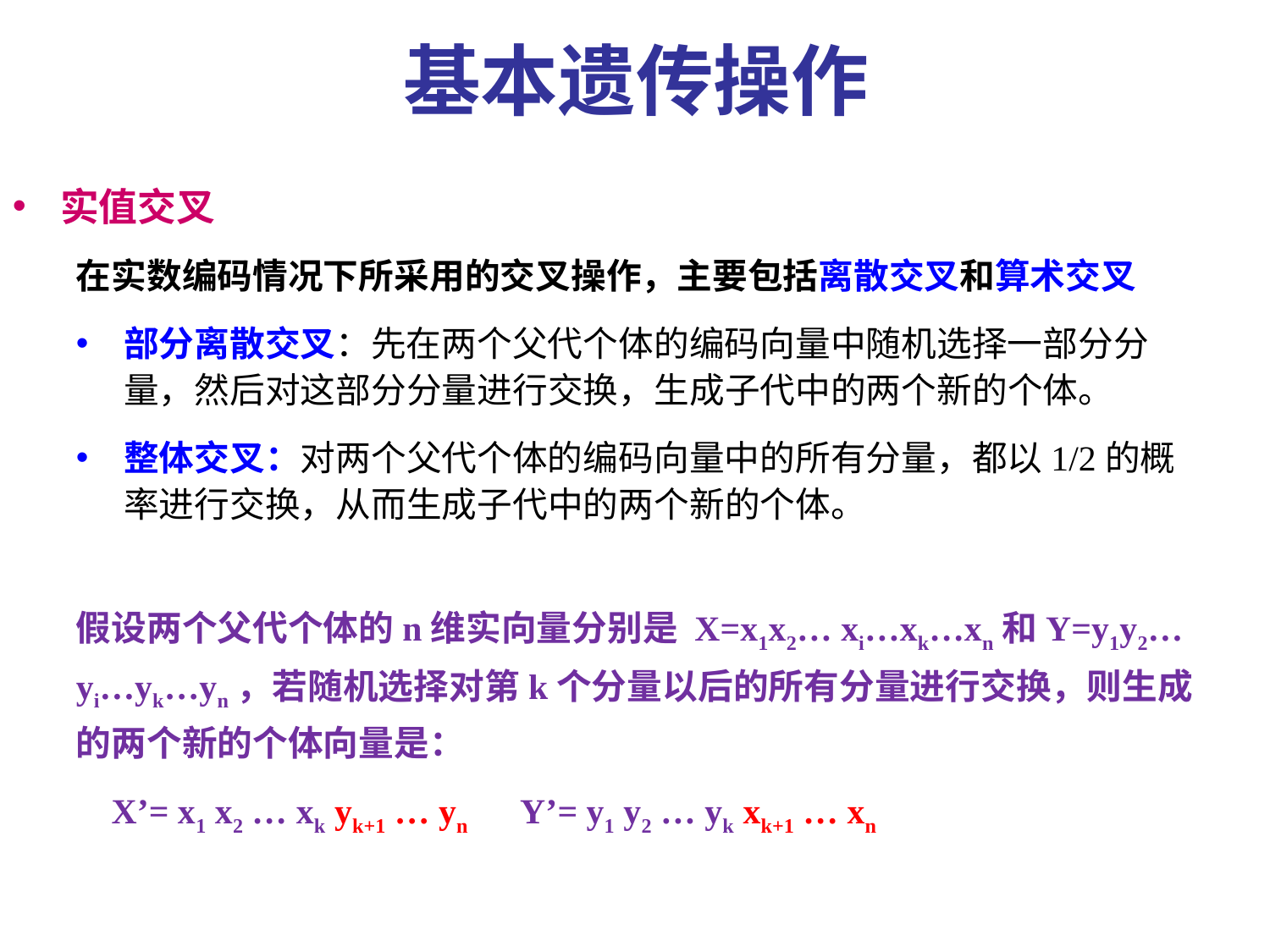

基本遗传操作
实值交叉
在实数编码情况下所采用的交叉操作，主要包括离散交叉和算术交叉
部分离散交叉：先在两个父代个体的编码向量中随机选择一部分分量，然后对这部分分量进行交换，生成子代中的两个新的个体。
整体交叉：对两个父代个体的编码向量中的所有分量，都以1/2的概率进行交换，从而生成子代中的两个新的个体。

假设两个父代个体的n维实向量分别是 X=x1x2… xi…xk…xn和Y=y1y2…yi…yk…yn，若随机选择对第k个分量以后的所有分量进行交换，则生成的两个新的个体向量是：
    X’= x1 x2 … xk yk+1 … yn         Y’= y1 y2 … yk xk+1 … xn